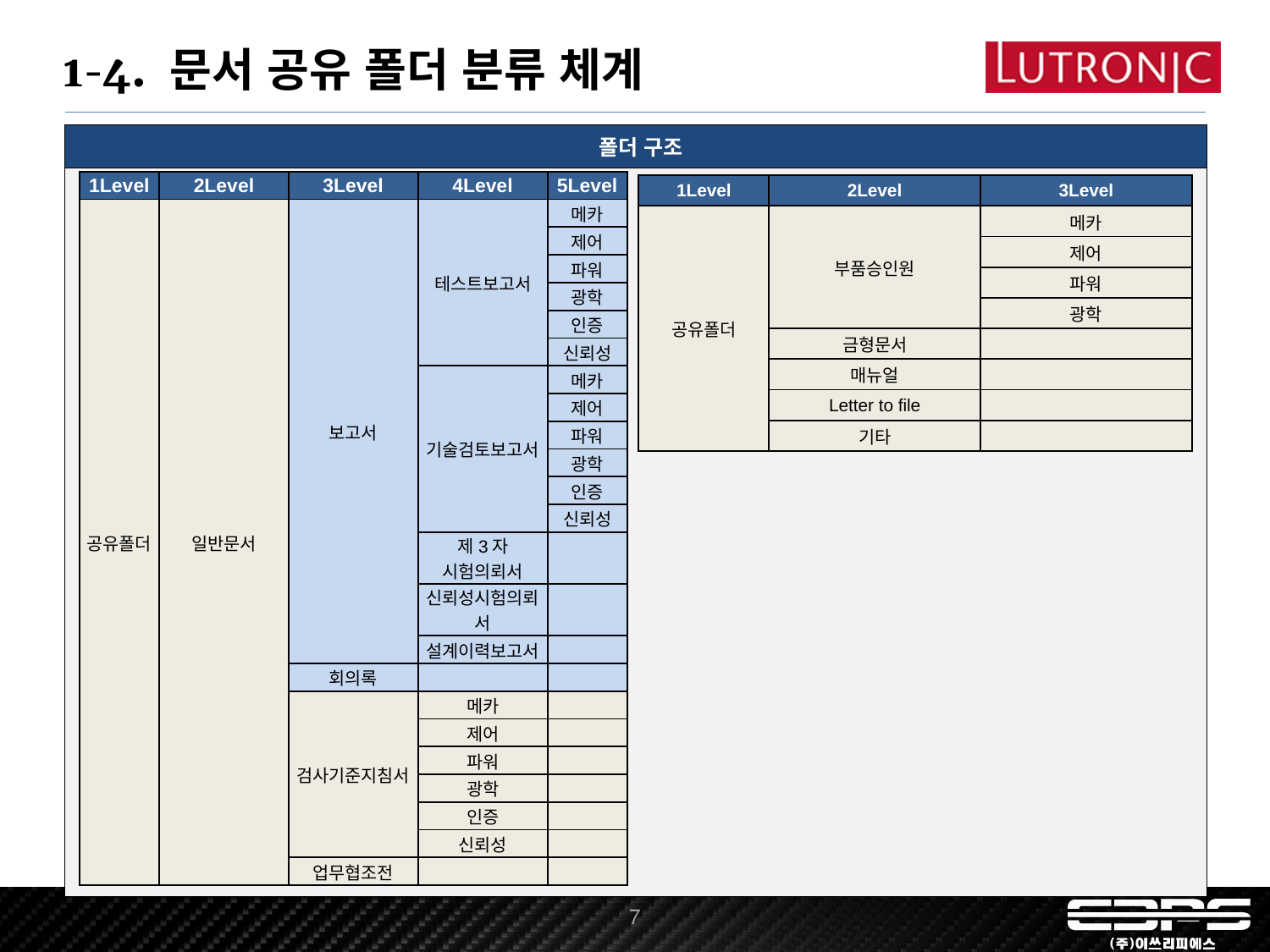

1-4. 문서 공유 폴더 분류 체계
| 폴더 구조 |
| --- |
|  |
| 1Level | 2Level | 3Level | 4Level | 5Level |
| --- | --- | --- | --- | --- |
| 공유폴더 | 일반문서 | 보고서 | 테스트보고서 | 메카 |
|  |  |  |  | 제어 |
|  |  |  |  | 파워 |
|  |  |  |  | 광학 |
|  |  |  |  | 인증 |
|  |  |  |  | 신뢰성 |
|  |  |  | 기술검토보고서 | 메카 |
|  |  |  |  | 제어 |
|  |  |  |  | 파워 |
|  |  |  |  | 광학 |
|  |  |  |  | 인증 |
|  |  |  |  | 신뢰성 |
|  |  |  | 제3자 시험의뢰서 |  |
|  |  |  | 신뢰성시험의뢰서 |  |
|  |  |  | 설계이력보고서 |  |
|  |  | 회의록 |  |  |
|  |  | 검사기준지침서 | 메카 |  |
|  |  |  | 제어 |  |
|  |  |  | 파워 |  |
|  |  |  | 광학 |  |
|  |  |  | 인증 |  |
|  |  |  | 신뢰성 |  |
|  |  | 업무협조전 |  |  |
| 1Level | 2Level | 3Level |
| --- | --- | --- |
| 공유폴더 | 부품승인원 | 메카 |
|  |  | 제어 |
|  |  | 파워 |
|  |  | 광학 |
|  | 금형문서 |  |
|  | 매뉴얼 |  |
|  | Letter to file |  |
|  | 기타 |  |